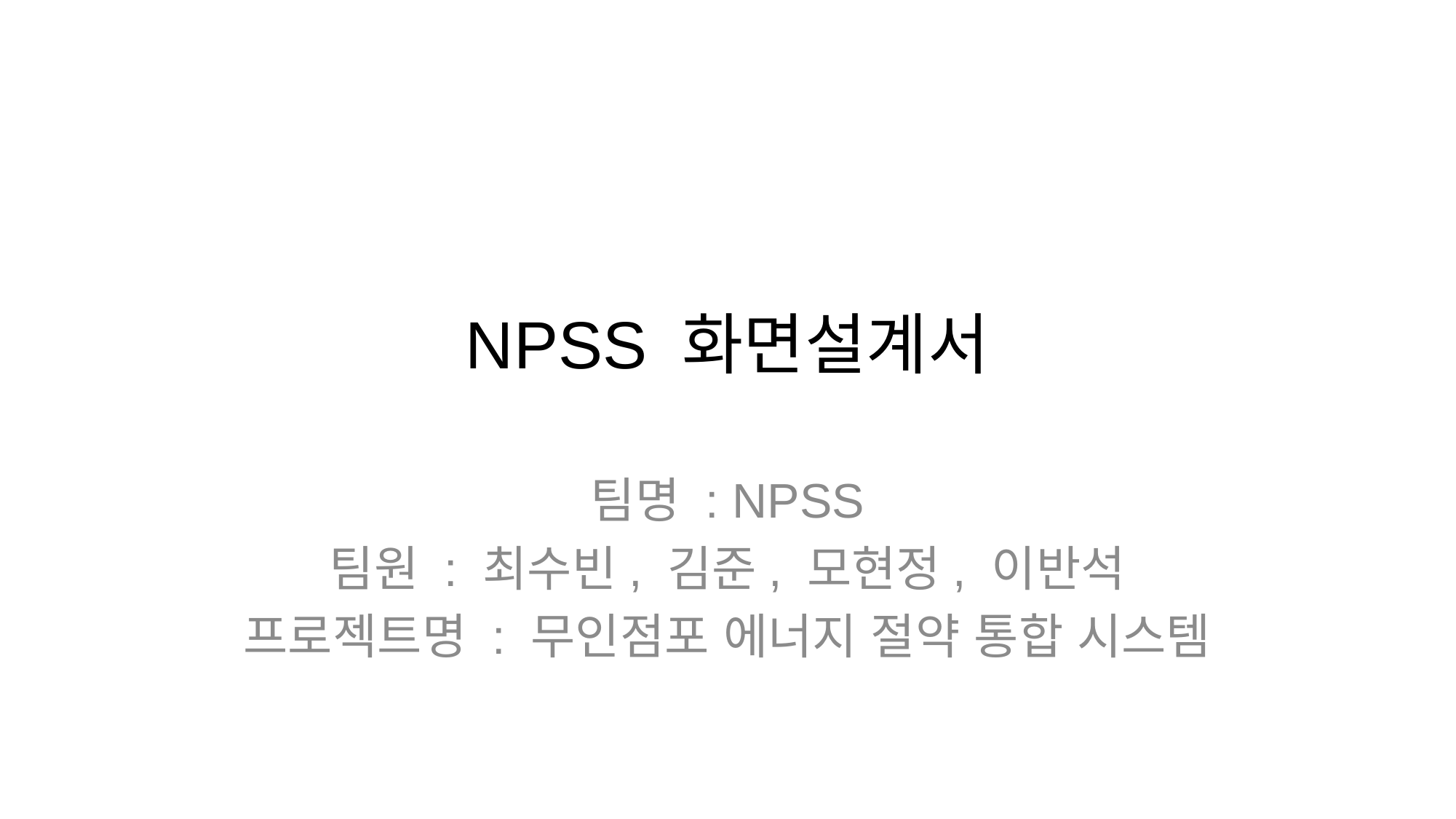

# NPSS 화면설계서
팀명 : NPSS
팀원 : 최수빈, 김준, 모현정, 이반석
프로젝트명 : 무인점포 에너지 절약 통합 시스템